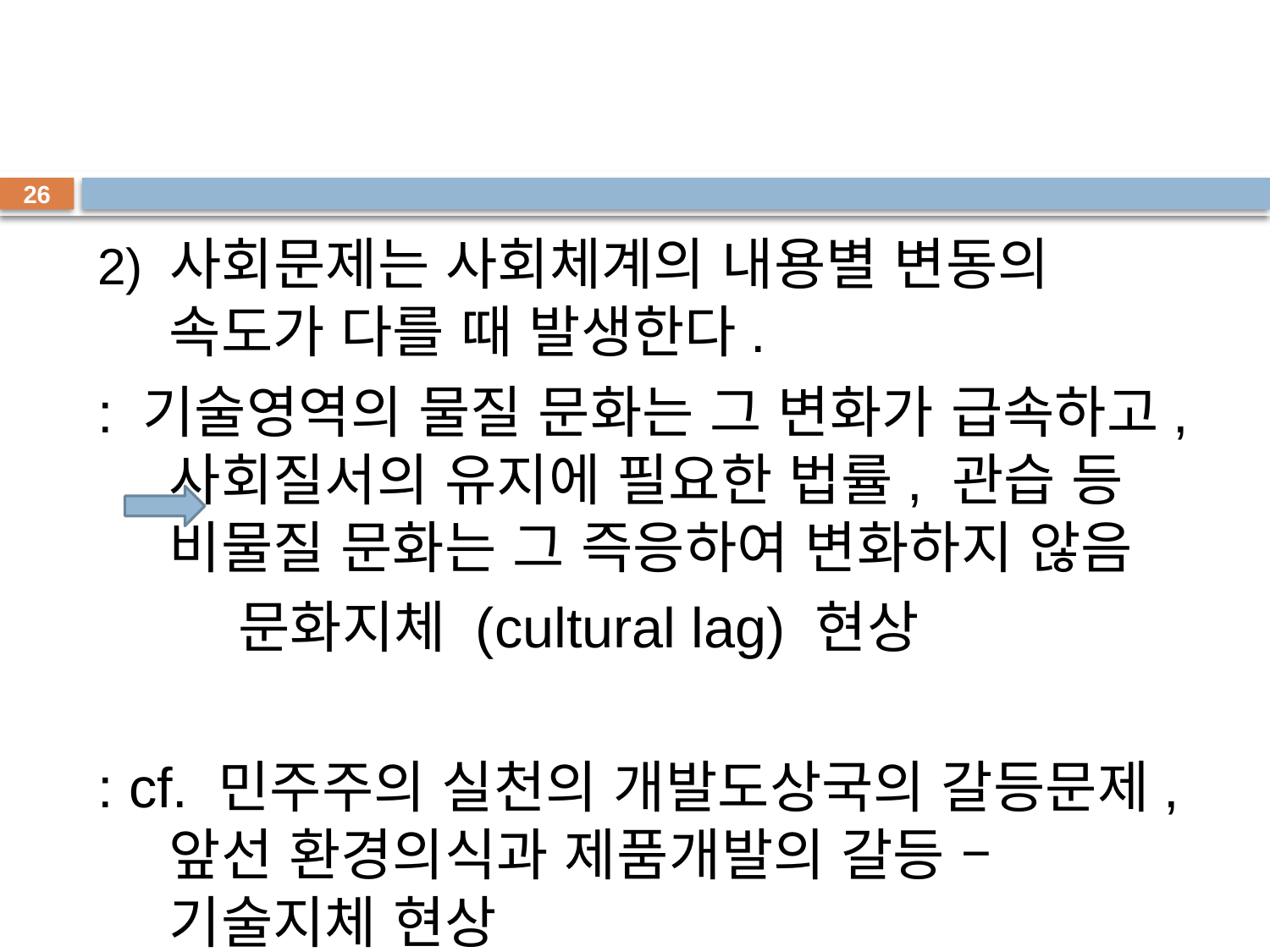

#
26
2) 사회문제는 사회체계의 내용별 변동의 속도가 다를 때 발생한다.
: 기술영역의 물질 문화는 그 변화가 급속하고, 사회질서의 유지에 필요한 법률, 관습 등 비물질 문화는 그 즉응하여 변화하지 않음
        문화지체 (cultural lag) 현상

: cf. 민주주의 실천의 개발도상국의 갈등문제, 앞선 환경의식과 제품개발의 갈등 – 기술지체 현상